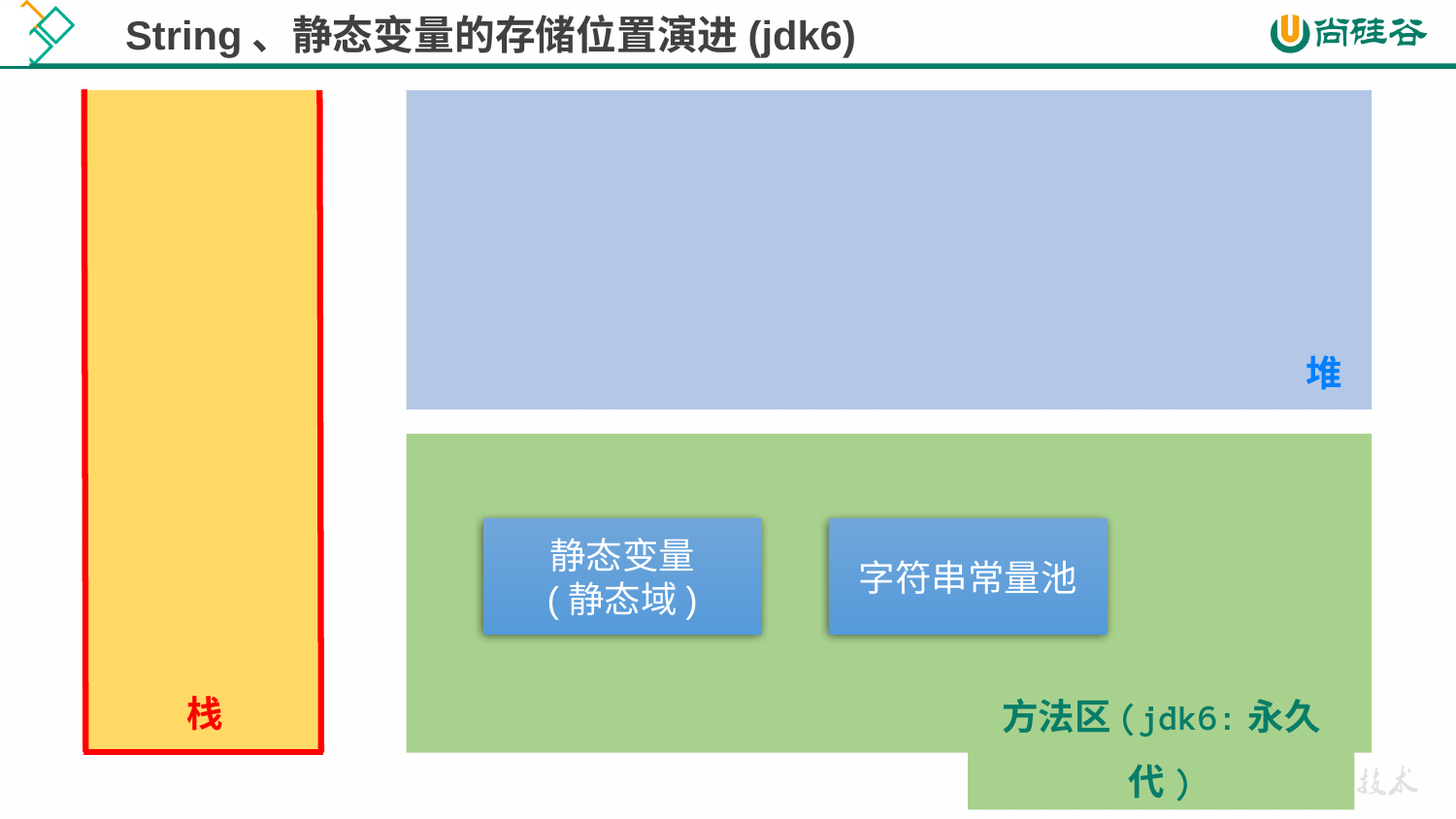

String、静态变量的存储位置演进(jdk6)

栈

堆

方法区(jdk6:永久代)
字符串常量池
静态变量
(静态域)